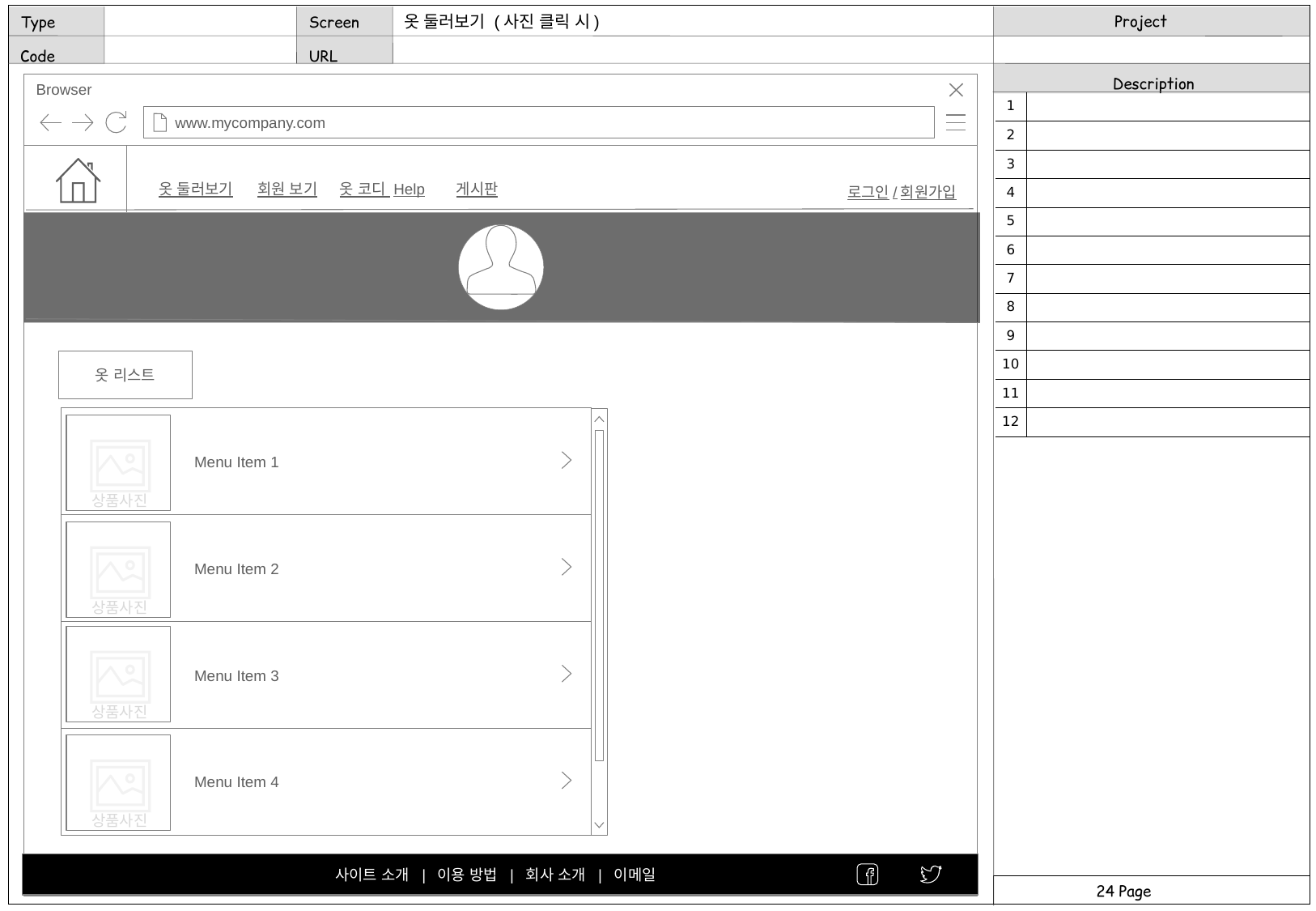

옷 둘러보기 (사진 클릭 시)

옷 리스트
	Menu Item 1

	Menu Item 2

	Menu Item 3

	Menu Item 4

상품사진

상품사진

상품사진

상품사진